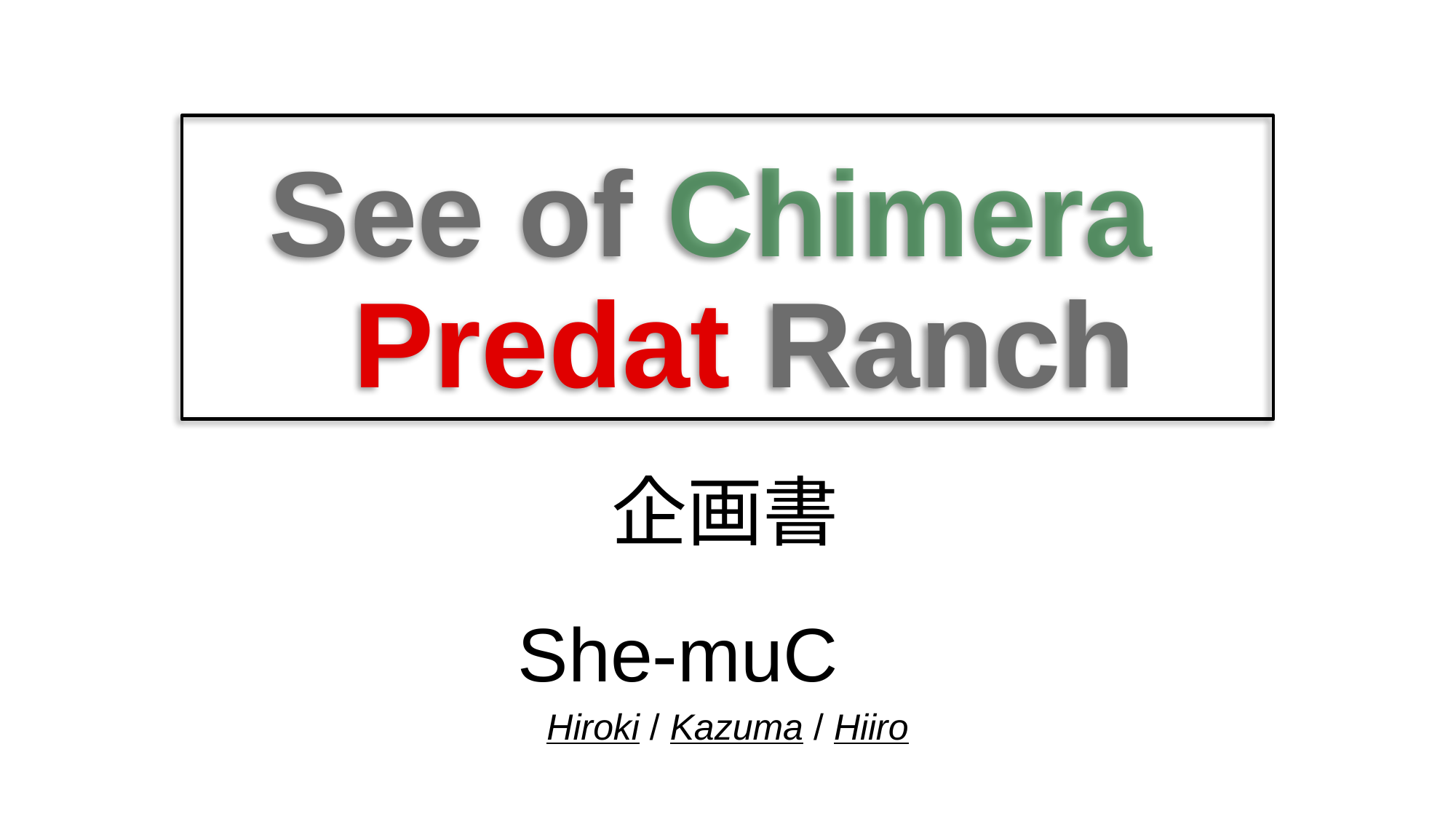

# See of Chimera Predat Ranch
企画書
She-muC
Hiroki / Kazuma / Hiiro